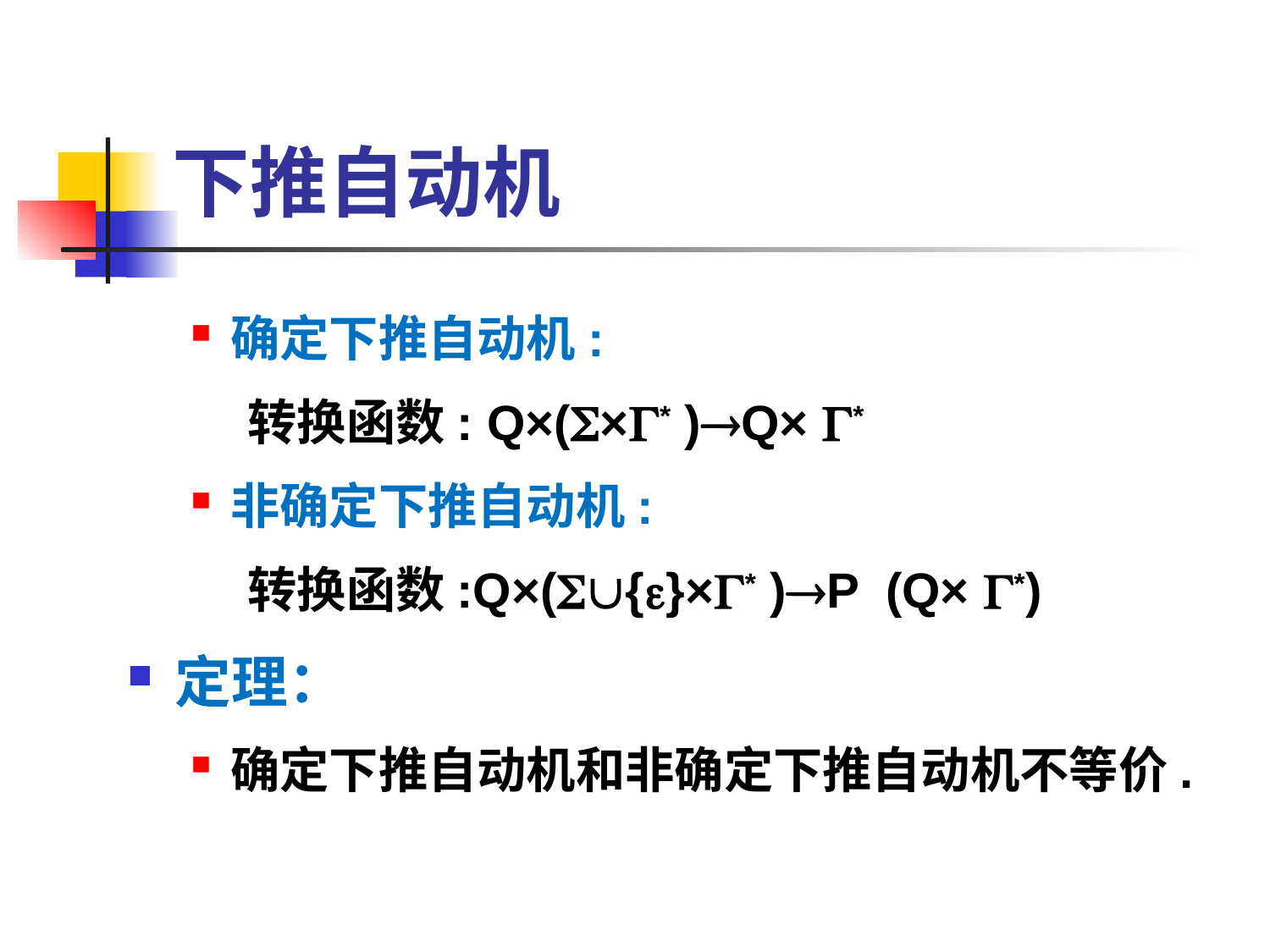

# 下推自动机
确定下推自动机:
    转换函数: Q×(Σ×Γ* )→Q× Γ*
非确定下推自动机:
    转换函数:Q×(Σ∪{ε}×Γ* )→P  (Q× Γ*)
定理：
确定下推自动机和非确定下推自动机不等价.